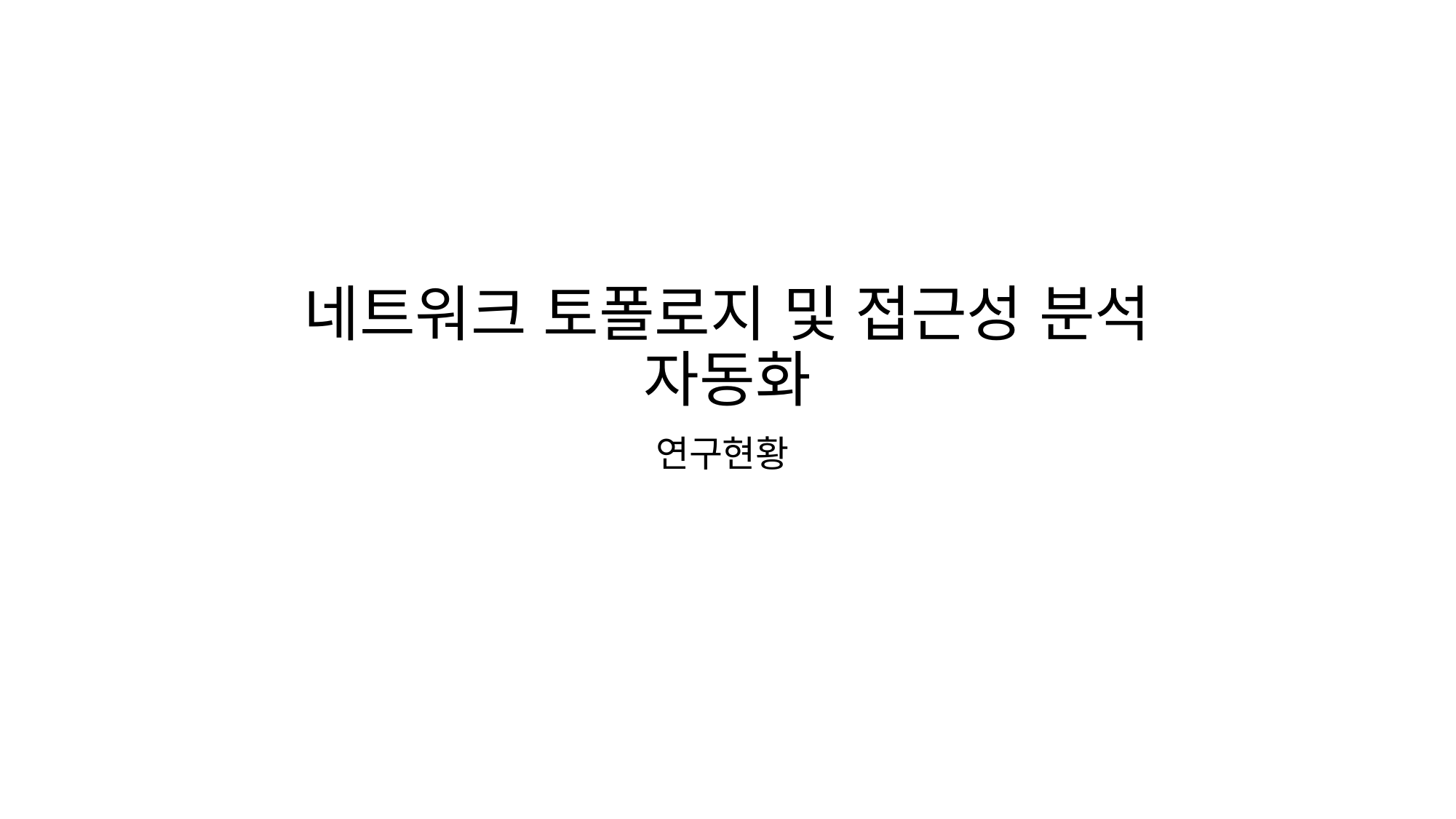

# 네트워크 토폴로지 및 접근성 분석 자동화
연구현황